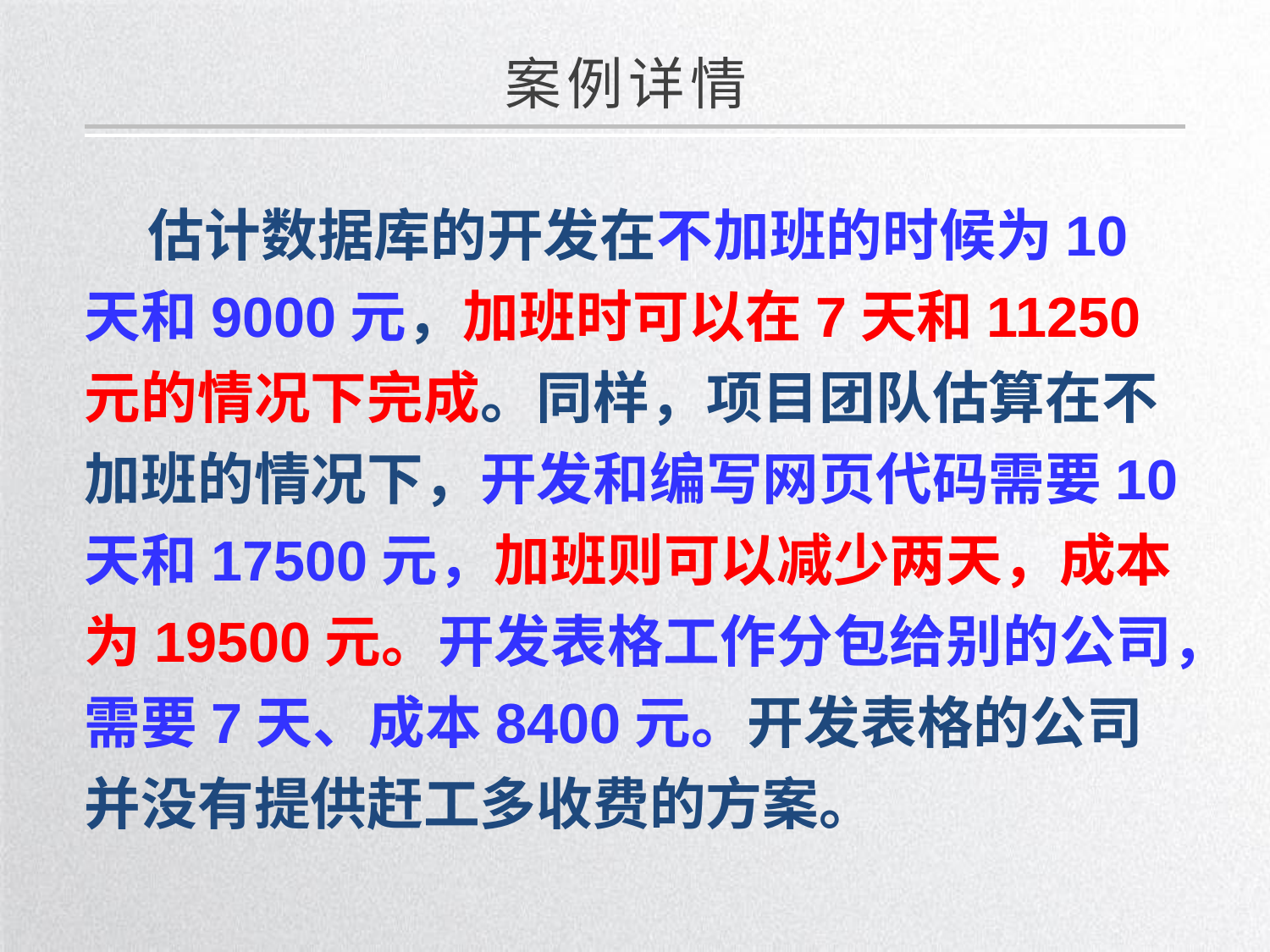

案例详情
估计数据库的开发在不加班的时候为10天和9000元，加班时可以在7天和11250元的情况下完成。同样，项目团队估算在不加班的情况下，开发和编写网页代码需要10天和17500元，加班则可以减少两天，成本为19500元。开发表格工作分包给别的公司，需要7天、成本8400元。开发表格的公司并没有提供赶工多收费的方案。